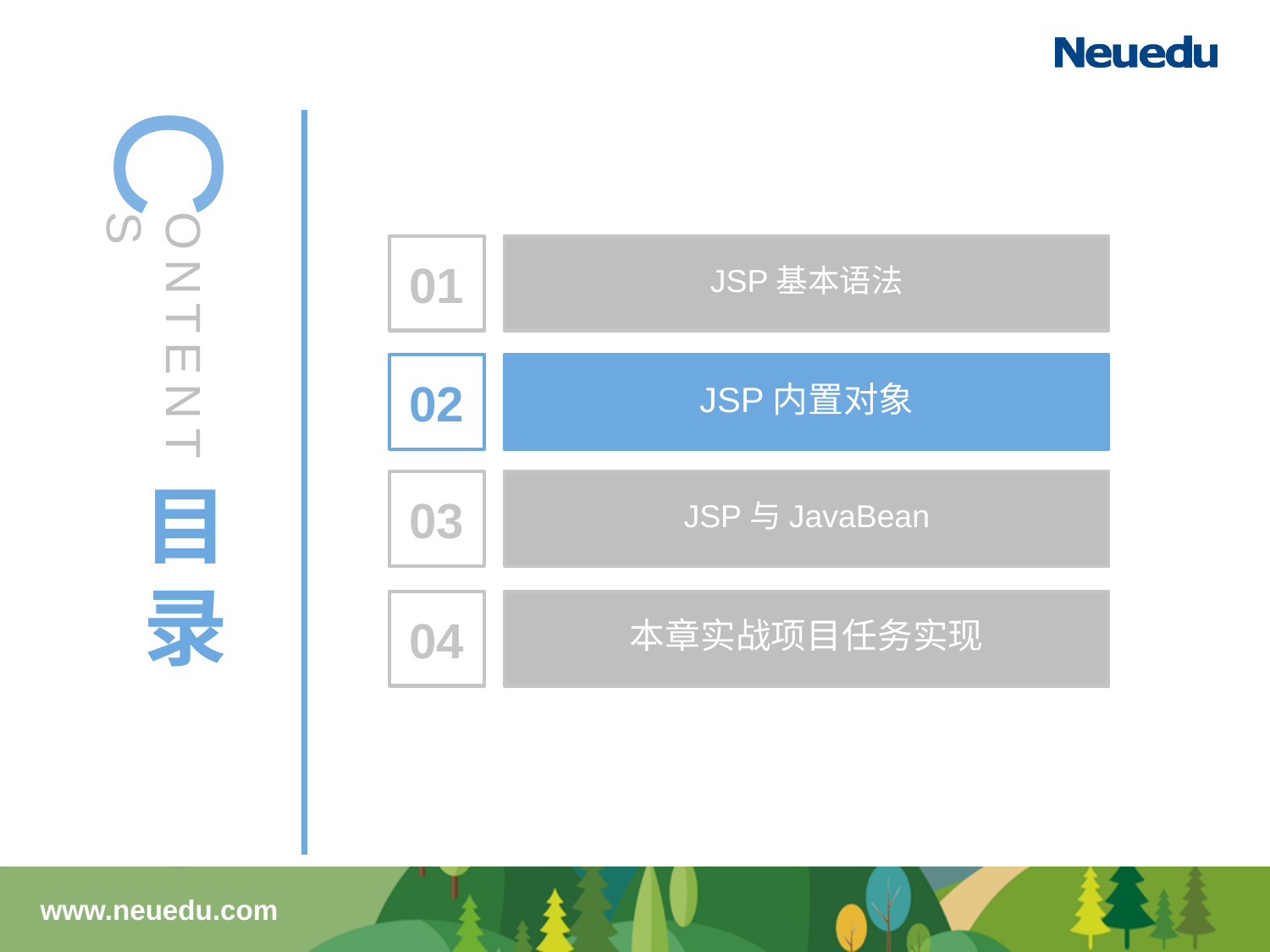

01
JSP基本语法
02
JSP内置对象
03
JSP与JavaBean
04
本章实战项目任务实现